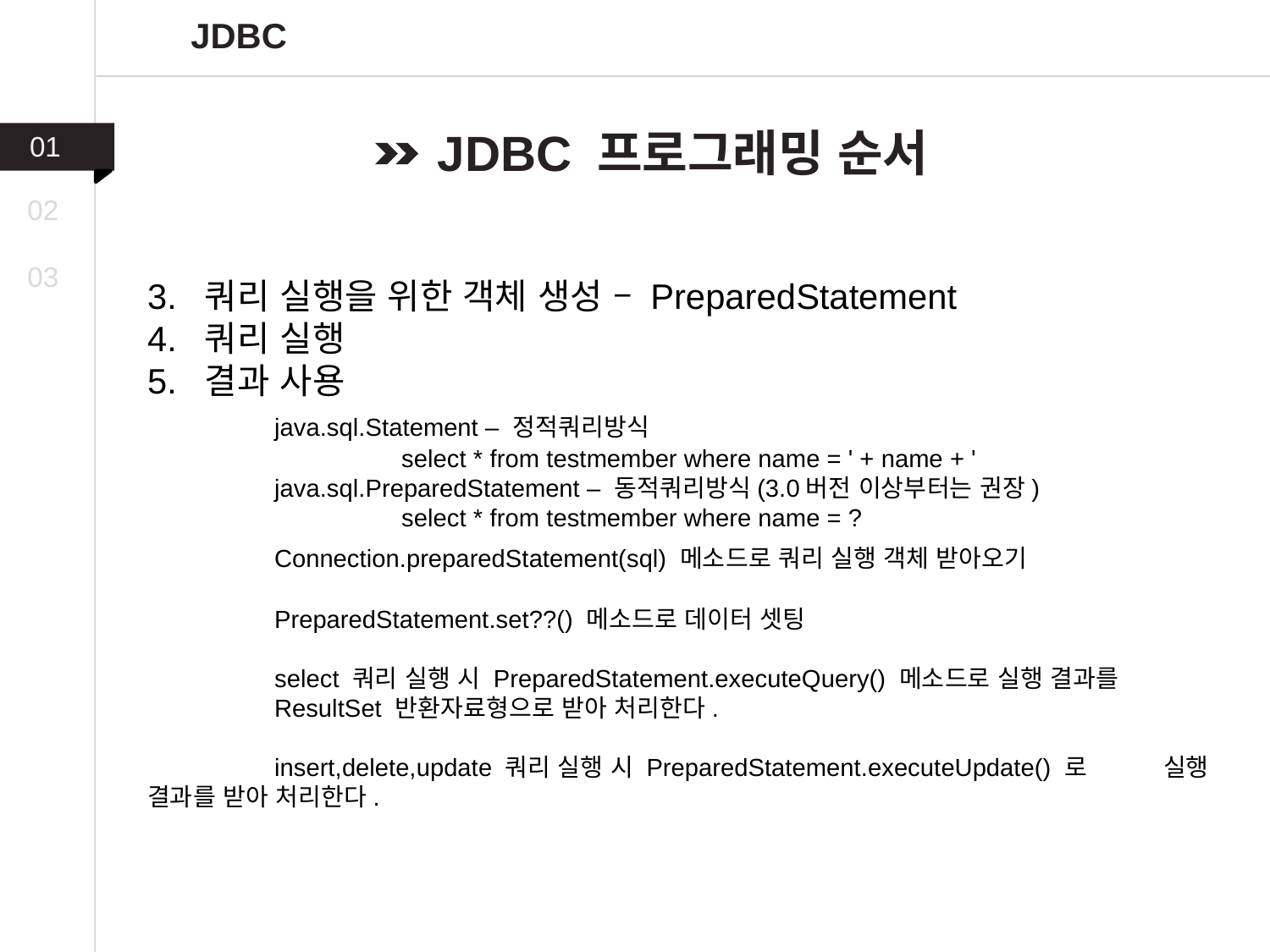

JDBC
  JDBC 프로그래밍 순서
01

02

3.  쿼리 실행을 위한 객체 생성 – PreparedStatement
4.  쿼리 실행
5.  결과 사용
	java.sql.Statement – 정적쿼리방식
		select * from testmember where name = ' + name + '
	java.sql.PreparedStatement – 동적쿼리방식(3.0버전 이상부터는 권장)
		select * from testmember where name = ?
	Connection.preparedStatement(sql) 메소드로 쿼리 실행 객체 받아오기

	PreparedStatement.set??() 메소드로 데이터 셋팅

	select 쿼리 실행 시 PreparedStatement.executeQuery() 메소드로 실행 결과를
	ResultSet 반환자료형으로 받아 처리한다.

	insert,delete,update 쿼리 실행 시 PreparedStatement.executeUpdate() 로 	실행 결과를 받아 처리한다.

03